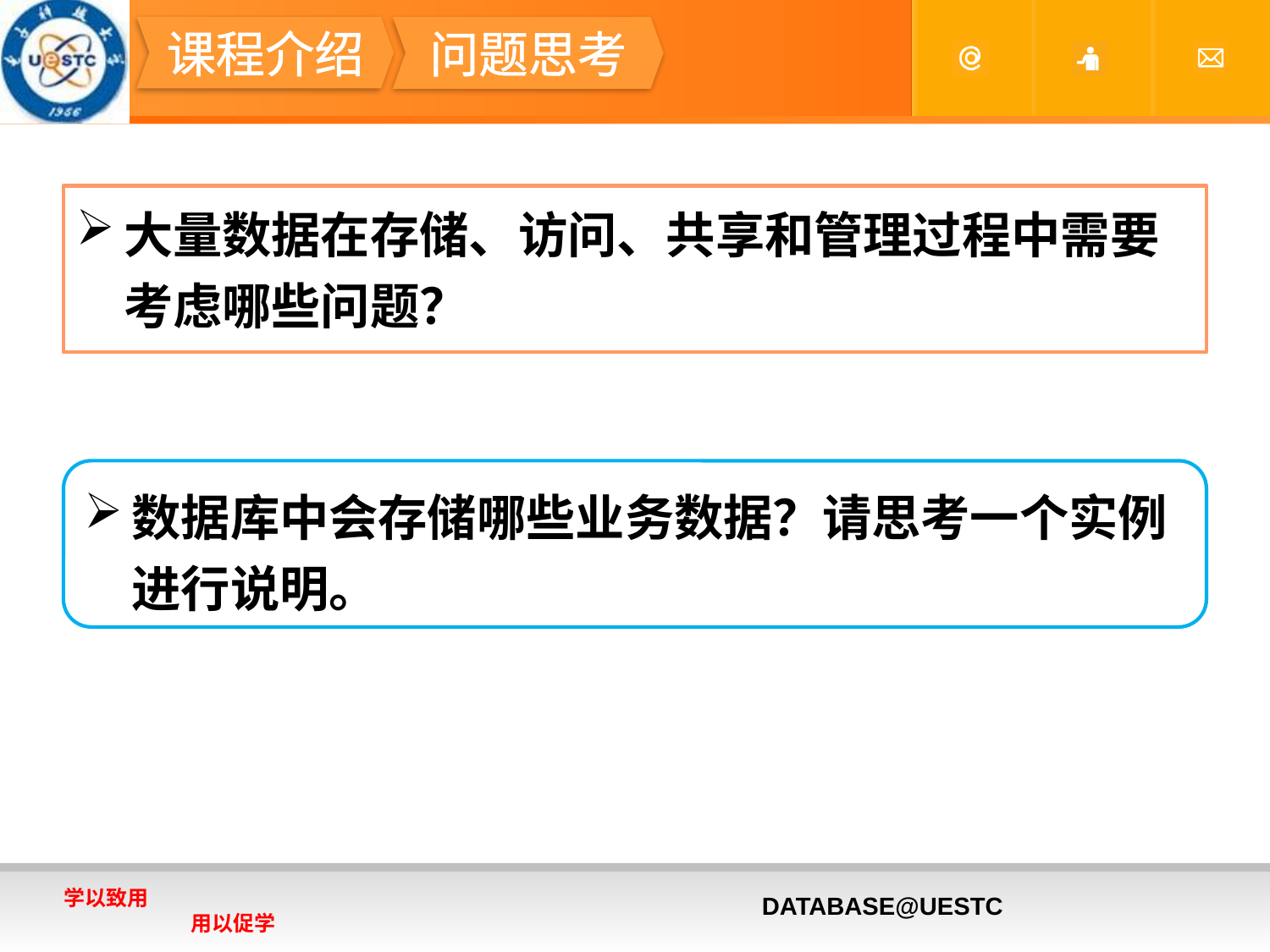

#
课程介绍
问题思考
大量数据在存储、访问、共享和管理过程中需要考虑哪些问题？
数据库中会存储哪些业务数据？请思考一个实例进行说明。